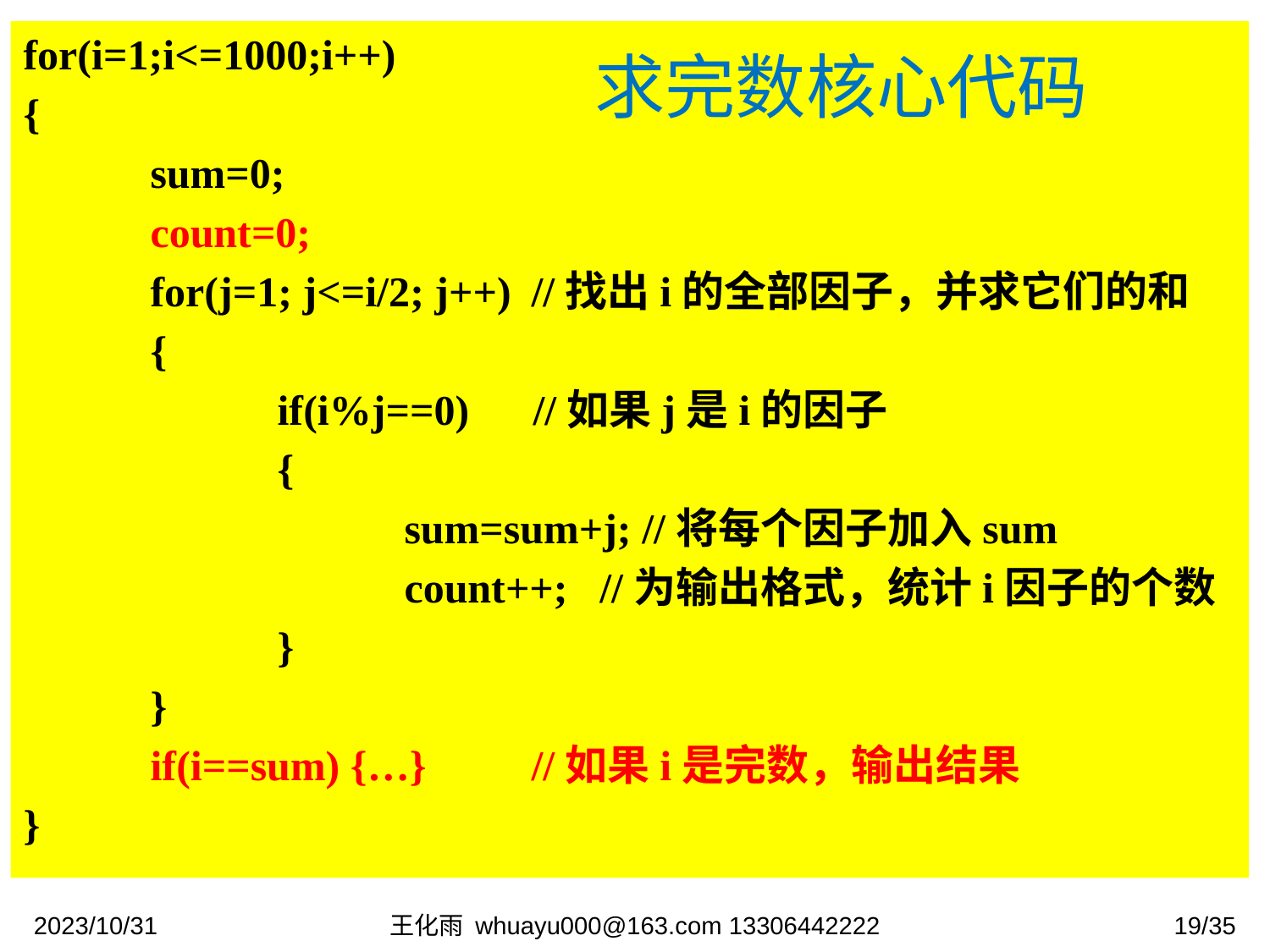

for(i=1;i<=1000;i++)
{
	sum=0;
	count=0;
	for(j=1; j<=i/2; j++)	//找出i的全部因子，并求它们的和
	{
		if(i%j==0)      //如果j是i的因子
		{
			sum=sum+j; //将每个因子加入sum
			count++;   //为输出格式，统计i因子的个数
		}
	}
	if(i==sum) {…}	//如果i是完数，输出结果
}
求完数核心代码
2023/10/31
王化雨 whuayu000@163.com 13306442222
19/35